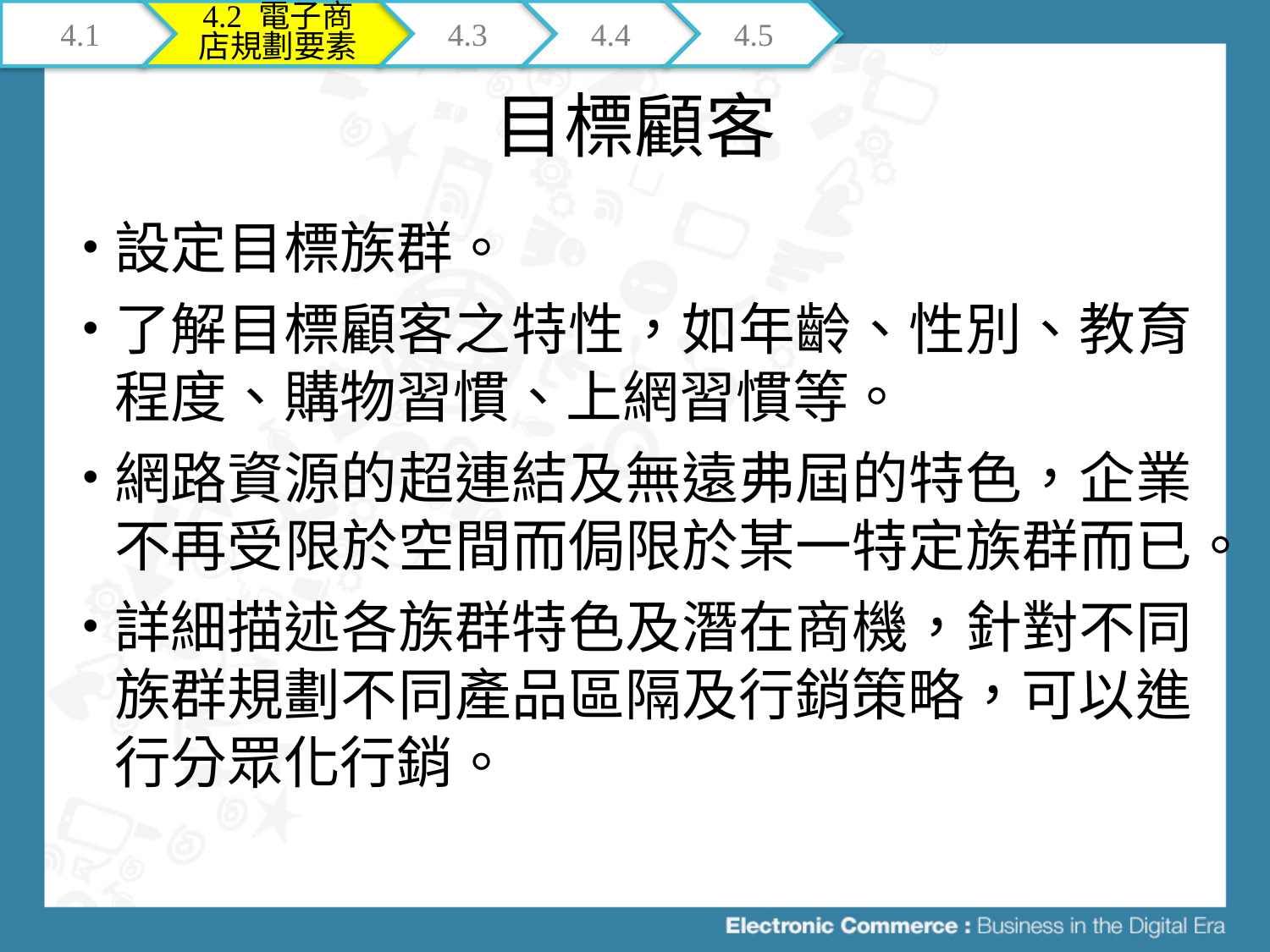

4.1
4.2 電子商店規劃要素
4.3
4.4
4.5
# 目標顧客
設定目標族群。
了解目標顧客之特性，如年齡、性別、教育程度、購物習慣、上網習慣等。
網路資源的超連結及無遠弗屆的特色，企業不再受限於空間而侷限於某一特定族群而已。
詳細描述各族群特色及潛在商機，針對不同族群規劃不同產品區隔及行銷策略，可以進行分眾化行銷。